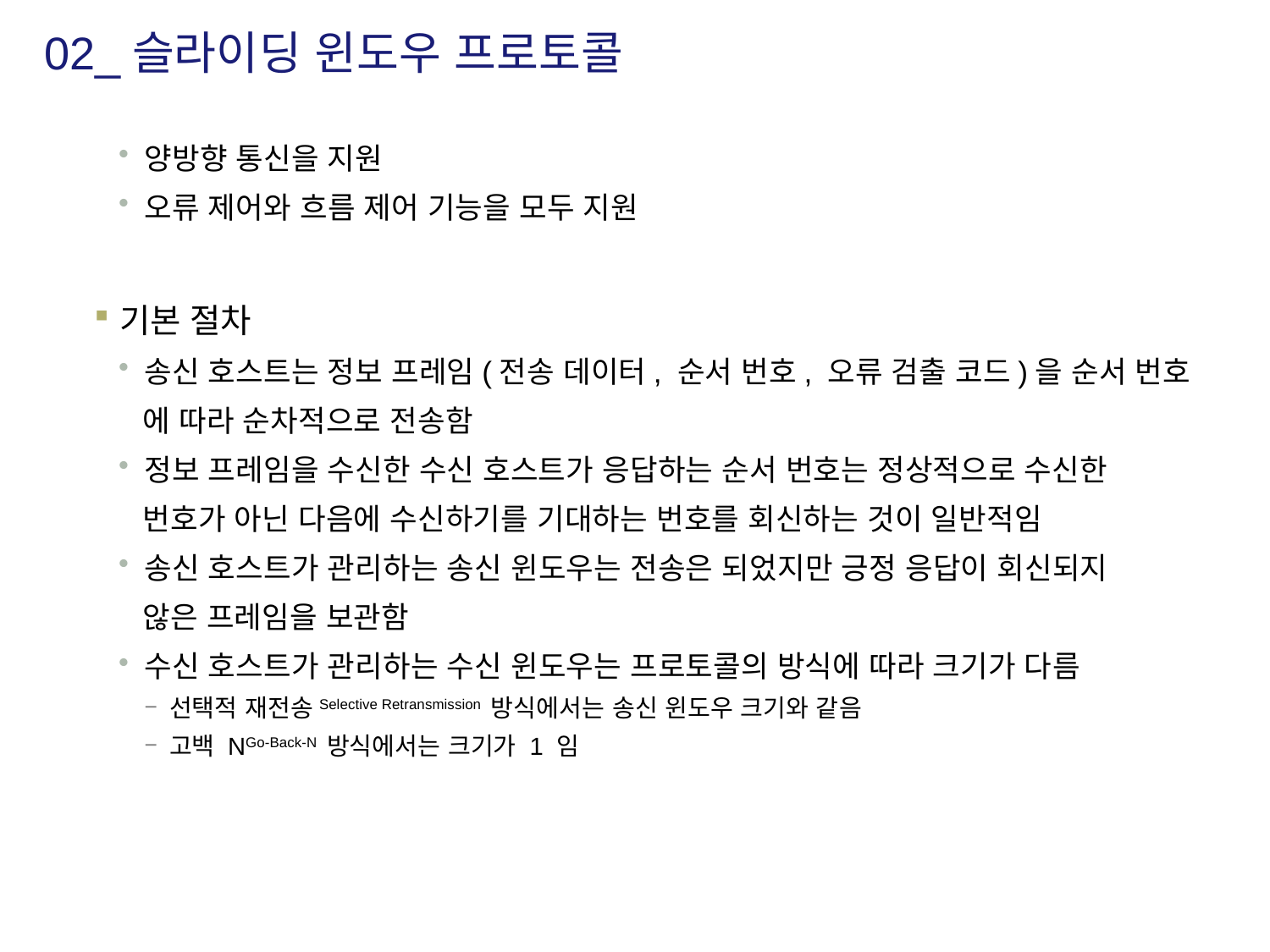

# 02_슬라이딩 윈도우 프로토콜
양방향 통신을 지원
오류 제어와 흐름 제어 기능을 모두 지원

기본 절차
송신 호스트는 정보 프레임(전송 데이터, 순서 번호, 오류 검출 코드)을 순서 번호
  에 따라 순차적으로 전송함
정보 프레임을 수신한 수신 호스트가 응답하는 순서 번호는 정상적으로 수신한
  번호가 아닌 다음에 수신하기를 기대하는 번호를 회신하는 것이 일반적임
송신 호스트가 관리하는 송신 윈도우는 전송은 되었지만 긍정 응답이 회신되지
  않은 프레임을 보관함
수신 호스트가 관리하는 수신 윈도우는 프로토콜의 방식에 따라 크기가 다름
선택적 재전송Selective Retransmission 방식에서는 송신 윈도우 크기와 같음
고백 NGo-Back-N 방식에서는 크기가 1 임